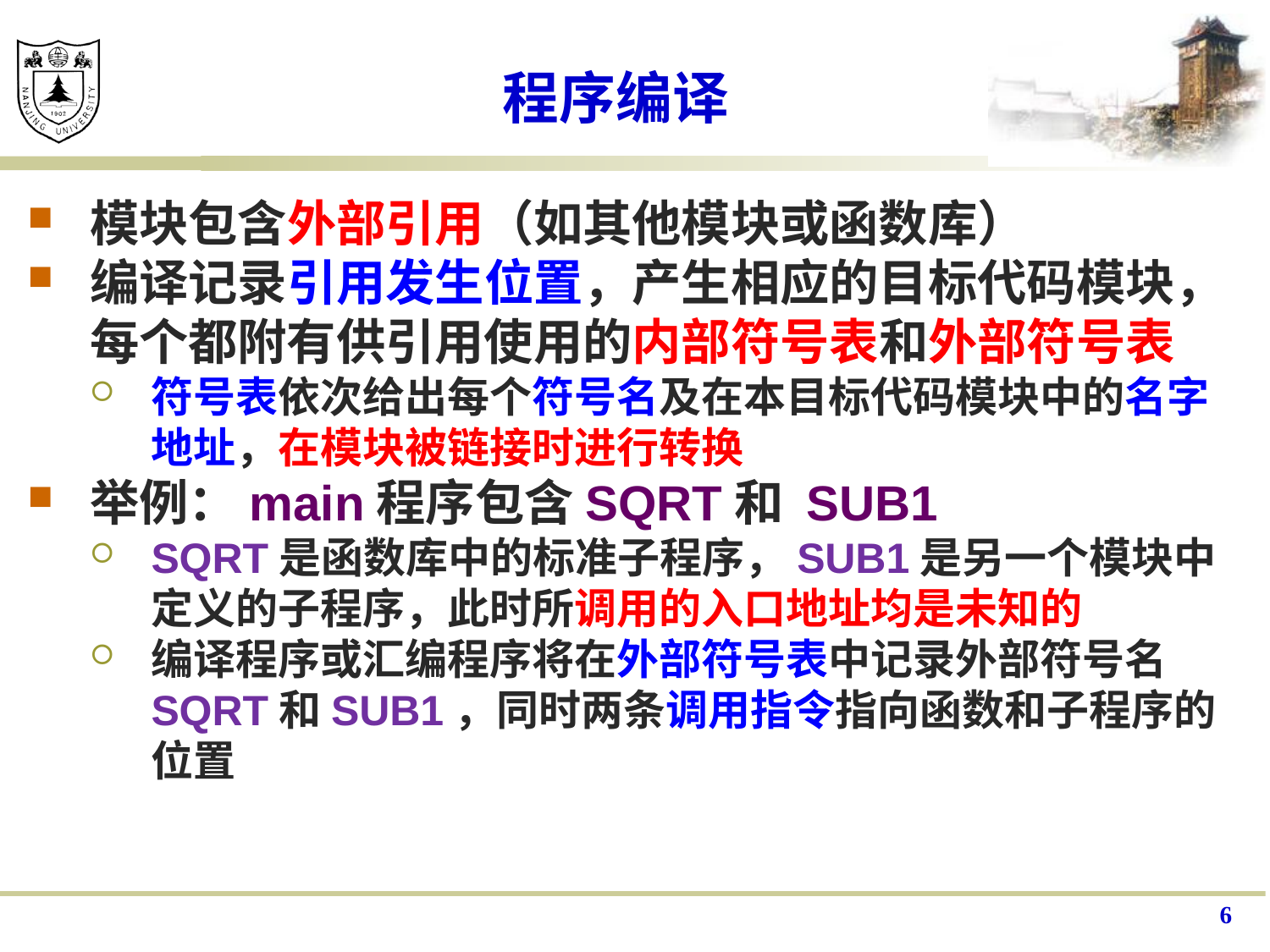

# 程序编译
模块包含外部引用（如其他模块或函数库）
编译记录引用发生位置，产生相应的目标代码模块，每个都附有供引用使用的内部符号表和外部符号表
符号表依次给出每个符号名及在本目标代码模块中的名字地址，在模块被链接时进行转换
举例：main程序包含SQRT和 SUB1
SQRT是函数库中的标准子程序，SUB1是另一个模块中定义的子程序，此时所调用的入口地址均是未知的
编译程序或汇编程序将在外部符号表中记录外部符号名SQRT和SUB1，同时两条调用指令指向函数和子程序的位置
6